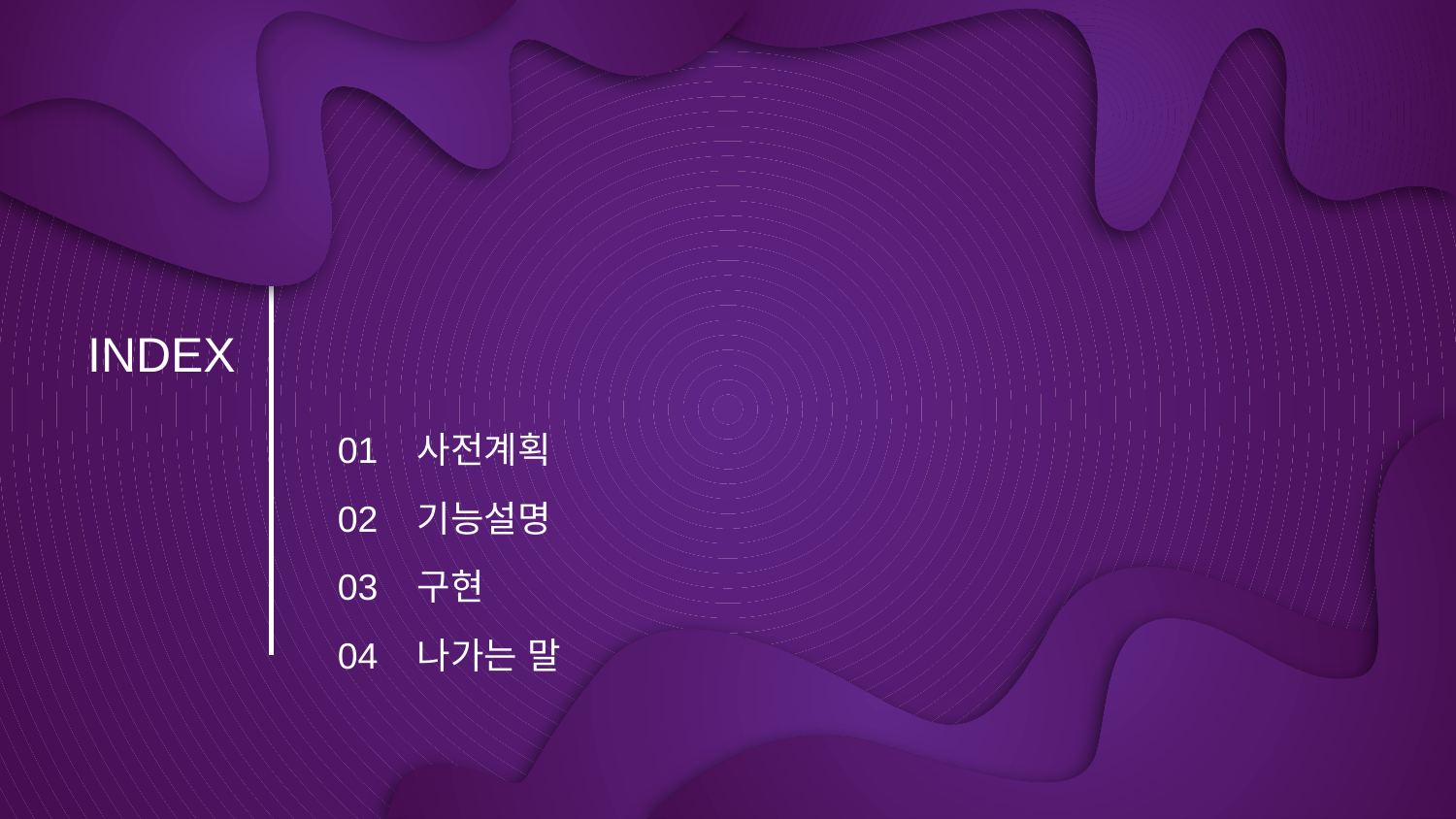

# INDEX
01   사전계획
02   기능설명
03   구현
04   나가는 말